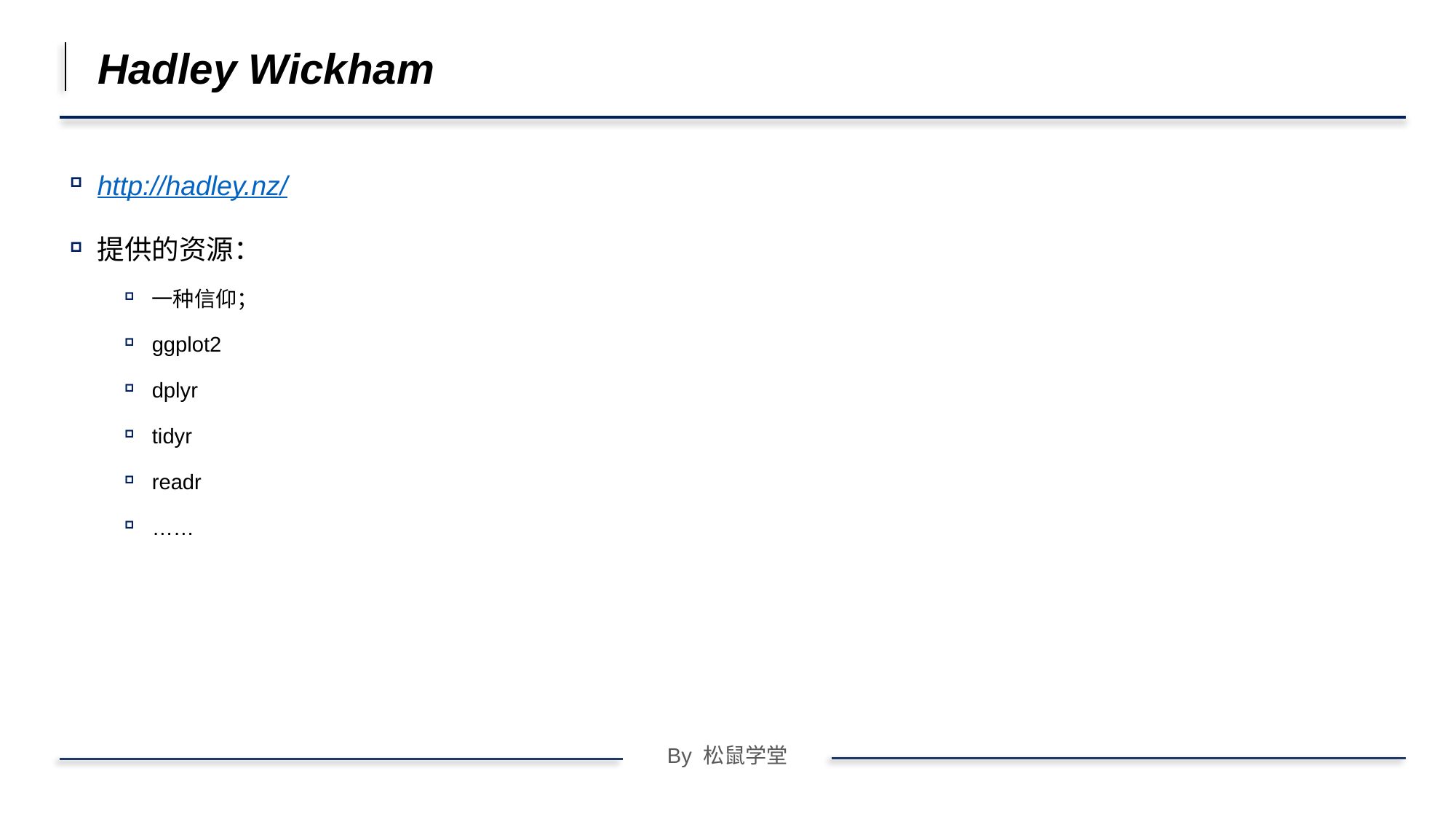

Hadley Wickham
http://hadley.nz/
提供的资源：
一种信仰；
ggplot2
dplyr
tidyr
readr
……